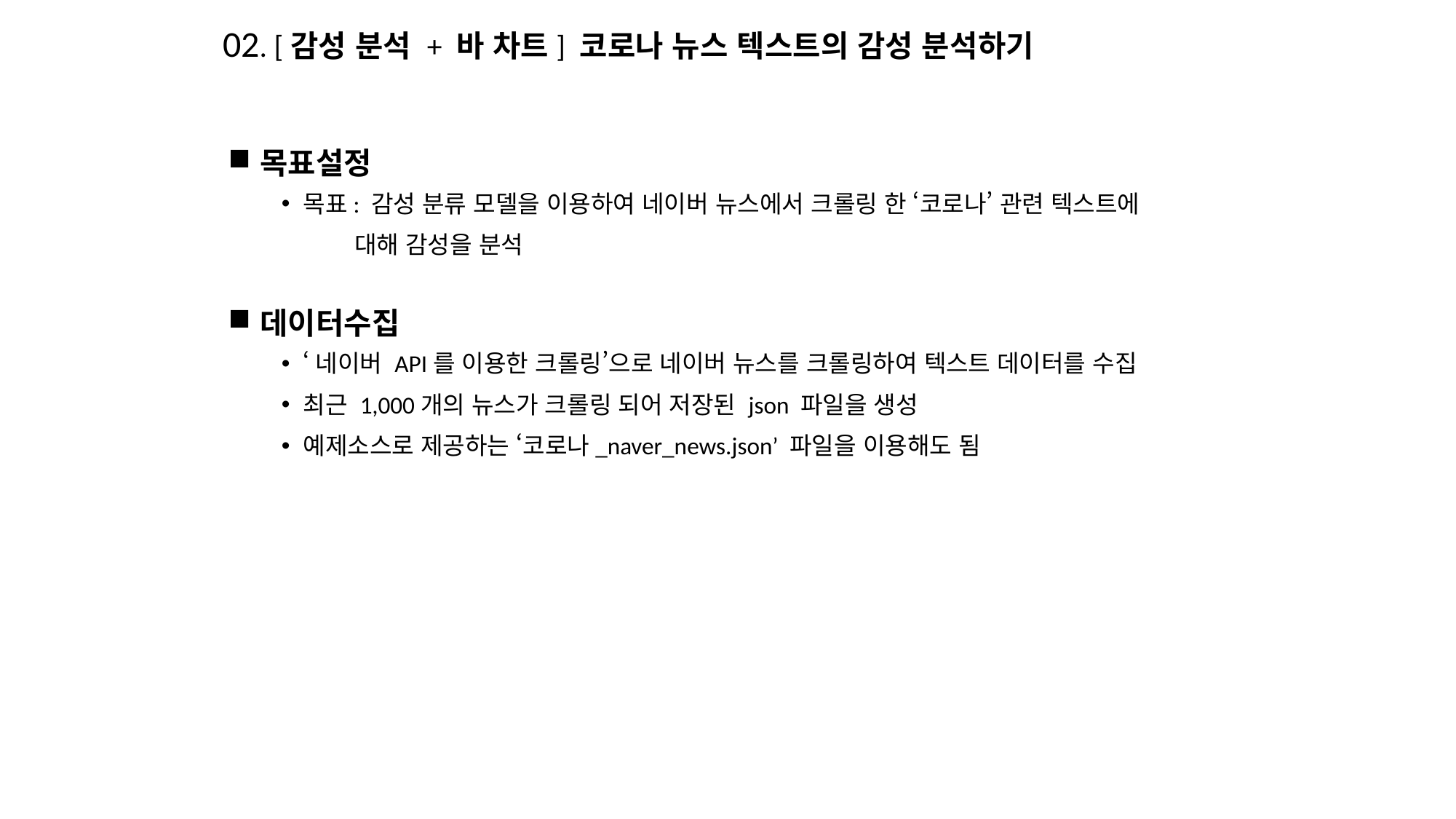

# 02. [감성 분석 + 바 차트] 코로나 뉴스 텍스트의 감성 분석하기
목표설정
목표: 감성 분류 모델을 이용하여 네이버 뉴스에서 크롤링 한 ‘코로나’ 관련 텍스트에
          대해 감성을 분석

데이터수집
‘네이버 API를 이용한 크롤링’으로 네이버 뉴스를 크롤링하여 텍스트 데이터를 수집
최근 1,000개의 뉴스가 크롤링 되어 저장된 json 파일을 생성
예제소스로 제공하는 ‘코로나_naver_news.json’ 파일을 이용해도 됨